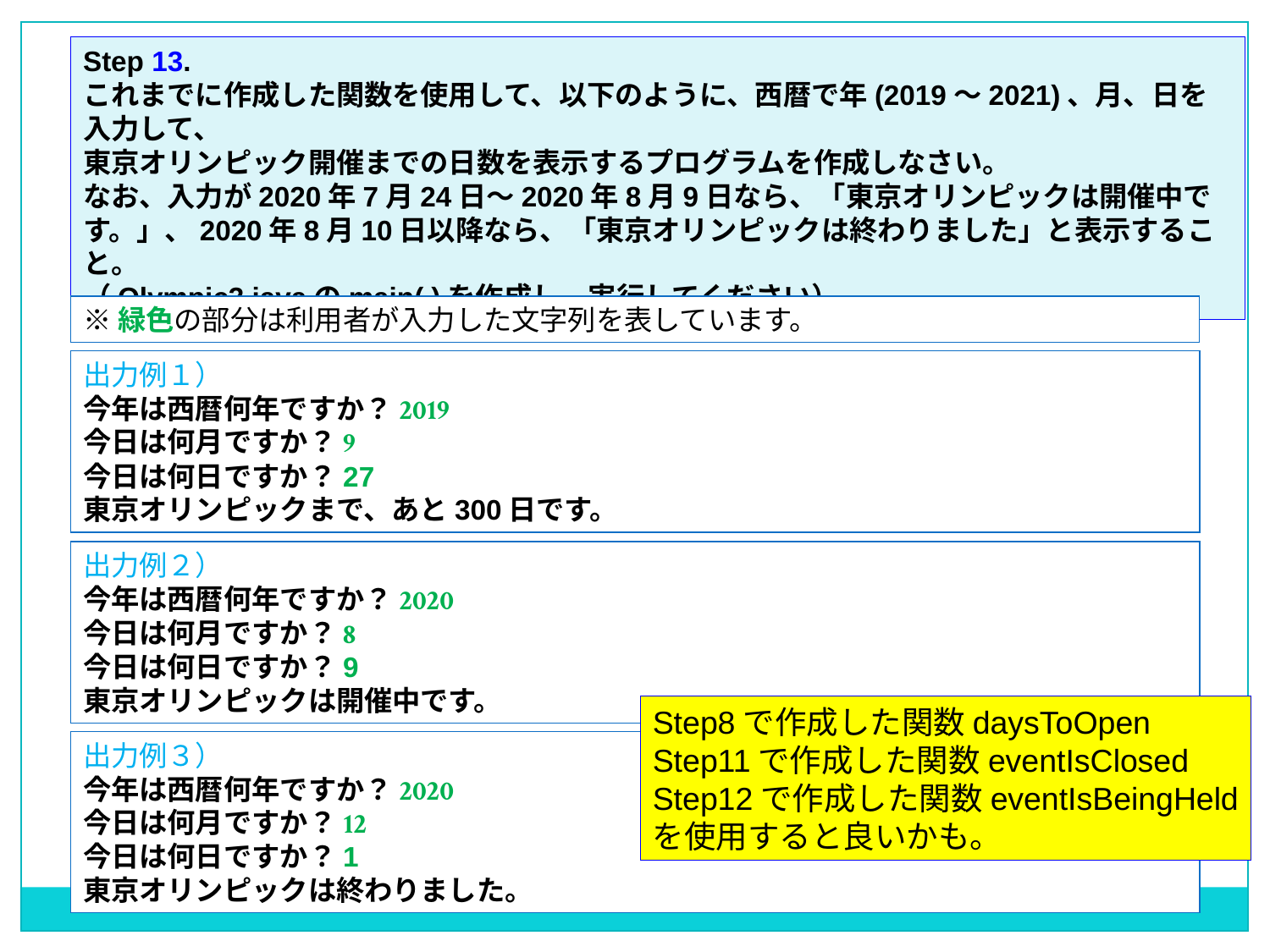

Step 13.
これまでに作成した関数を使用して、以下のように、西暦で年(2019～2021)、月、日を入力して、
東京オリンピック開催までの日数を表示するプログラムを作成しなさい。
なお、入力が2020年7月24日～2020年8月9日なら、「東京オリンピックは開催中です。」、2020年8月10日以降なら、「東京オリンピックは終わりました」と表示すること。
（Olympic3.javaのmain( )を作成し、実行してください）
※緑色の部分は利用者が入力した文字列を表しています。
出力例１）
今年は西暦何年ですか？2019
今日は何月ですか？9
今日は何日ですか？27
東京オリンピックまで、あと300日です。
出力例２）
今年は西暦何年ですか？2020
今日は何月ですか？8
今日は何日ですか？9
東京オリンピックは開催中です。
Step8で作成した関数daysToOpen
Step11で作成した関数eventIsClosed
Step12で作成した関数eventIsBeingHeld
を使用すると良いかも。
出力例３）
今年は西暦何年ですか？2020
今日は何月ですか？12
今日は何日ですか？1
東京オリンピックは終わりました。